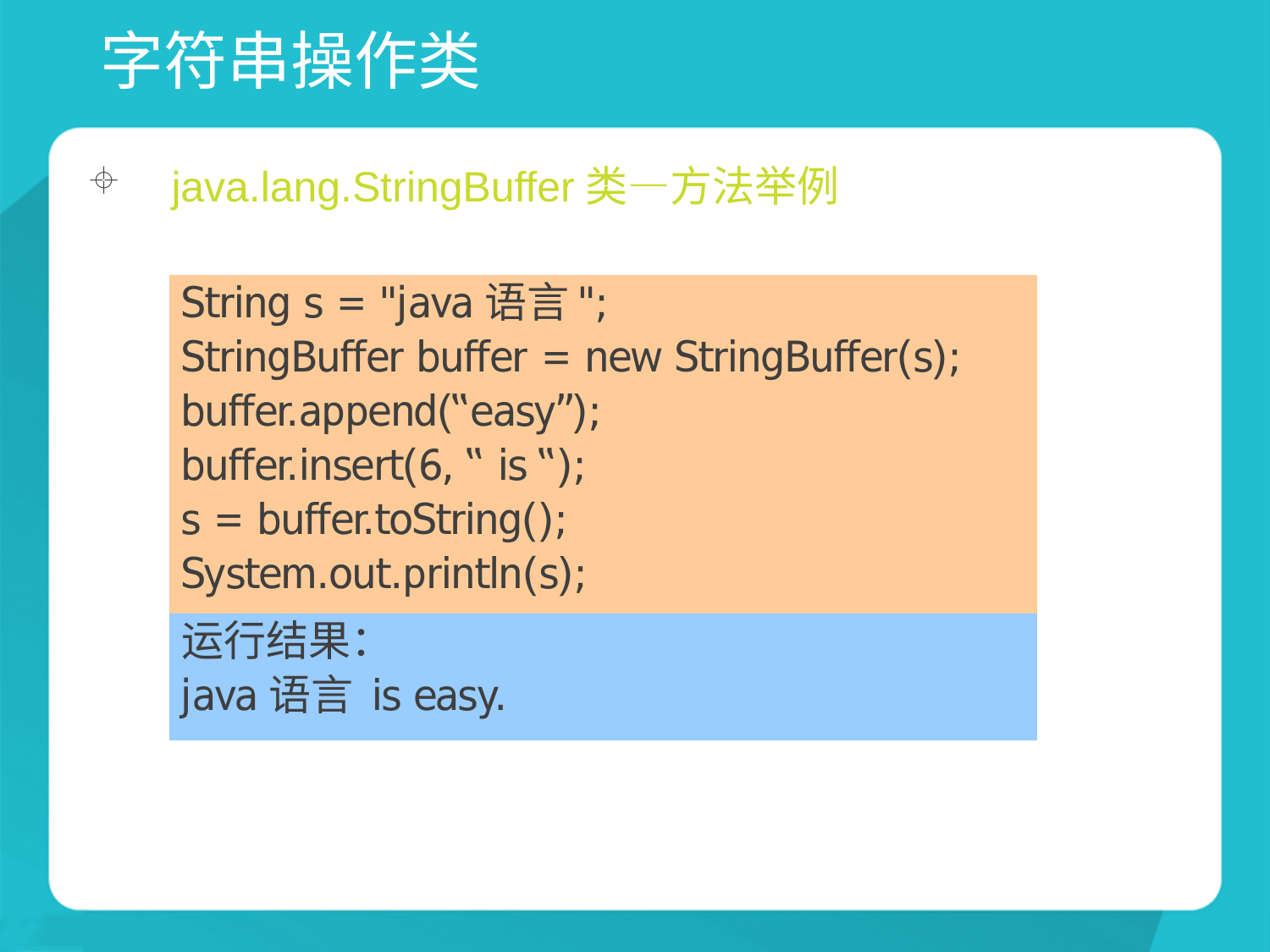

# 字符串操作类
java.lang.StringBuffer类—方法举例
String s = "java语言";
StringBuffer buffer = new StringBuffer(s);
buffer.append(“easy”);
buffer.insert(6, “ is “);
s = buffer.toString();
System.out.println(s);
运行结果：
java语言 is easy.